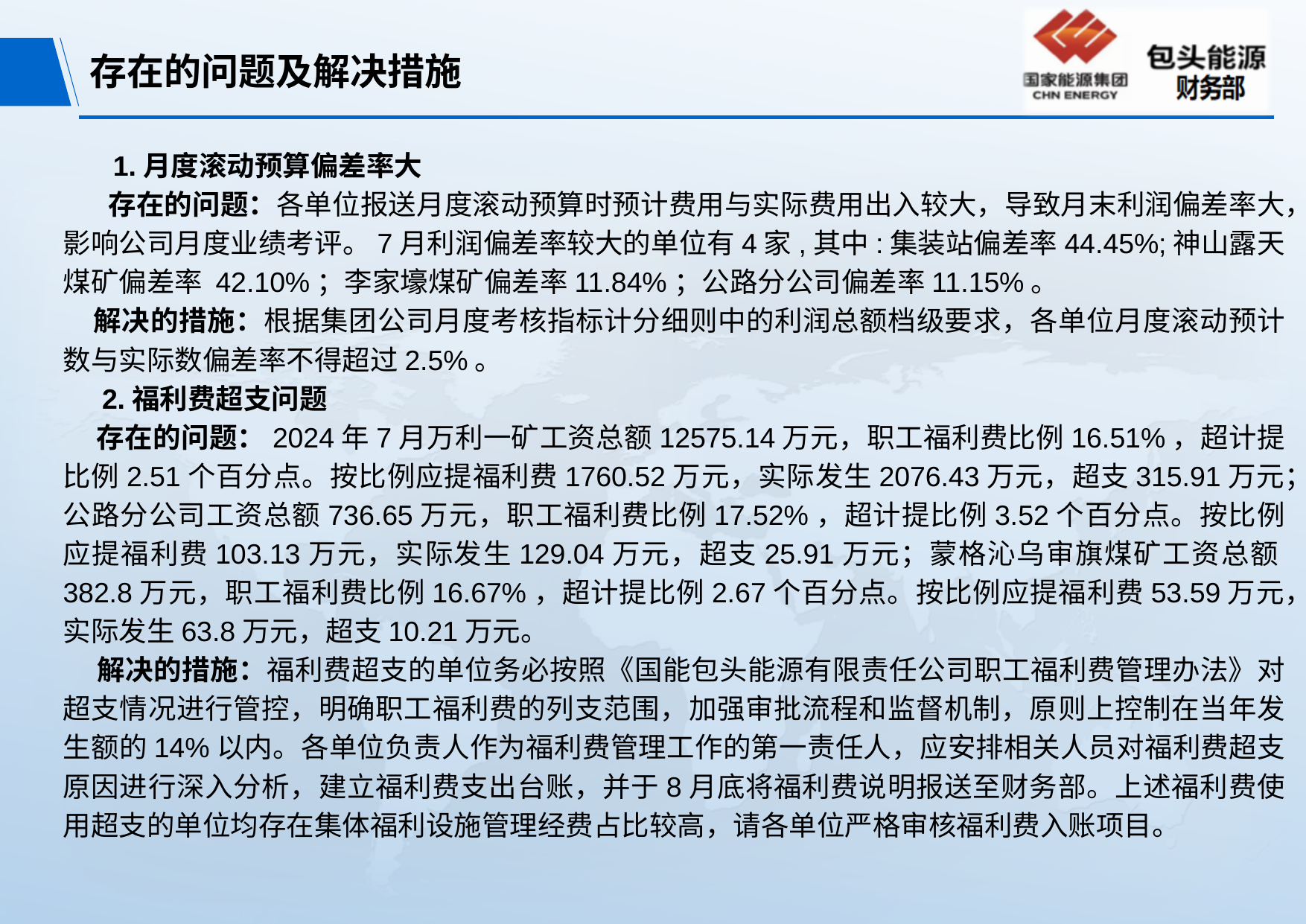

# 存在的问题及解决措施
       1.月度滚动预算偏差率大
      存在的问题：各单位报送月度滚动预算时预计费用与实际费用出入较大，导致月末利润偏差率大，影响公司月度业绩考评。7月利润偏差率较大的单位有4家,其中:集装站偏差率44.45%;神山露天煤矿偏差率 42.10%；李家壕煤矿偏差率11.84%；公路分公司偏差率11.15%。
    解决的措施：根据集团公司月度考核指标计分细则中的利润总额档级要求，各单位月度滚动预计数与实际数偏差率不得超过2.5%。
     2.福利费超支问题
    存在的问题：2024年7月万利一矿工资总额12575.14万元，职工福利费比例16.51%，超计提比例2.51个百分点。按比例应提福利费1760.52万元，实际发生2076.43万元，超支315.91万元；公路分公司工资总额736.65万元，职工福利费比例17.52%，超计提比例3.52个百分点。按比例应提福利费103.13万元，实际发生129.04万元，超支25.91万元；蒙格沁乌审旗煤矿工资总额382.8万元，职工福利费比例16.67%，超计提比例2.67个百分点。按比例应提福利费53.59万元，实际发生63.8万元，超支10.21万元。
    解决的措施：福利费超支的单位务必按照《国能包头能源有限责任公司职工福利费管理办法》对超支情况进行管控，明确职工福利费的列支范围，加强审批流程和监督机制，原则上控制在当年发生额的14%以内。各单位负责人作为福利费管理工作的第一责任人，应安排相关人员对福利费超支原因进行深入分析，建立福利费支出台账，并于8月底将福利费说明报送至财务部。上述福利费使用超支的单位均存在集体福利设施管理经费占比较高，请各单位严格审核福利费入账项目。

31